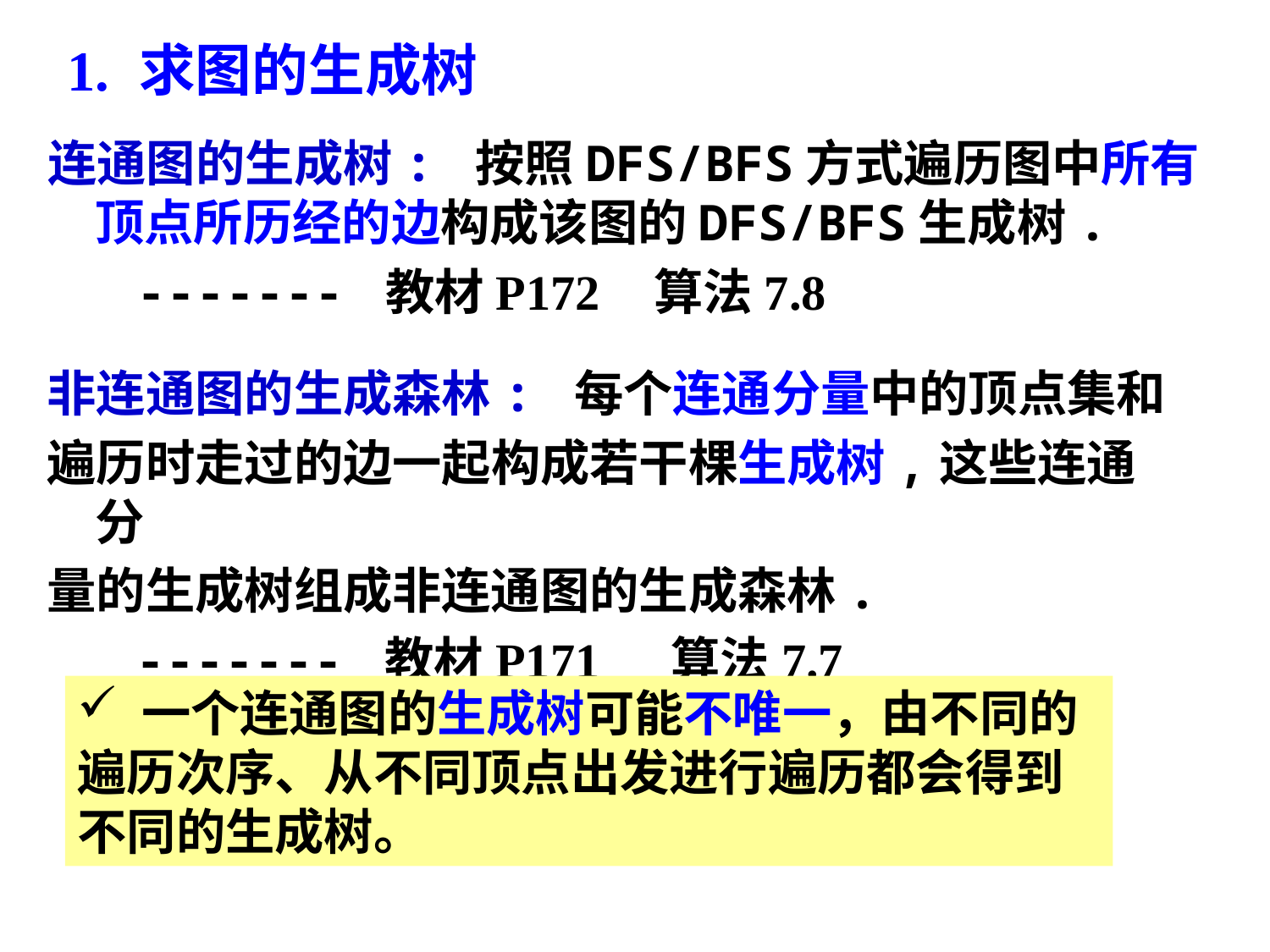

1. 求图的生成树
连通图的生成树: 按照DFS/BFS方式遍历图中所有顶点所历经的边构成该图的DFS/BFS生成树.
   ------- 教材P172  算法7.8

非连通图的生成森林: 每个连通分量中的顶点集和
遍历时走过的边一起构成若干棵生成树,这些连通分
量的生成树组成非连通图的生成森林.
   ------- 教材P171  算法7.7

 一个连通图的生成树可能不唯一，由不同的遍历次序、从不同顶点出发进行遍历都会得到不同的生成树。